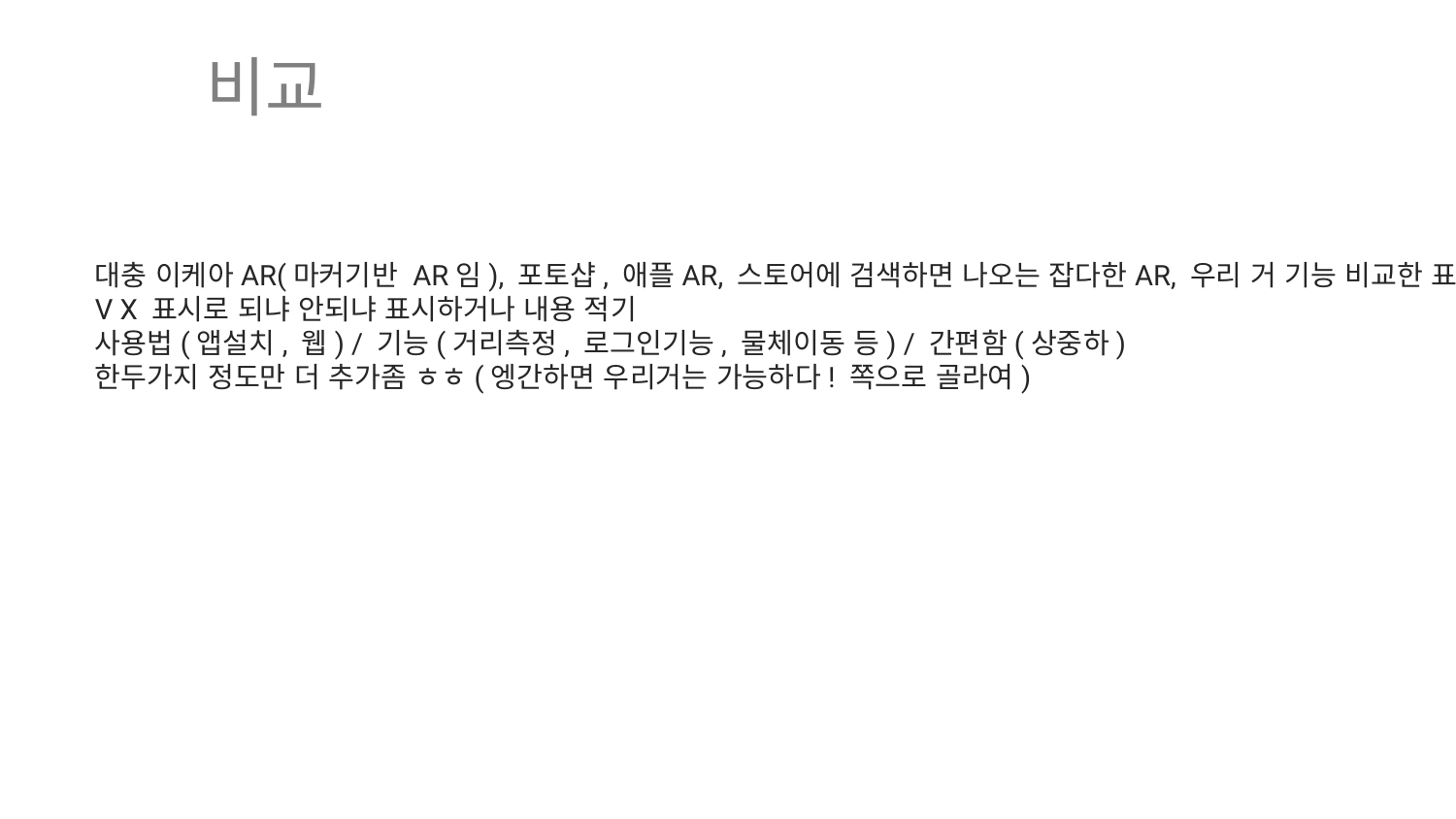

# 비교
대충 이케아AR(마커기반 AR임), 포토샵, 애플AR, 스토어에 검색하면 나오는 잡다한AR, 우리 거 기능 비교한 표
V X 표시로 되냐 안되냐 표시하거나 내용 적기
사용법(앱설치, 웹) / 기능(거리측정, 로그인기능, 물체이동 등) / 간편함(상중하)
한두가지 정도만 더 추가좀 ㅎㅎ(엥간하면 우리거는 가능하다! 쪽으로 골라여)